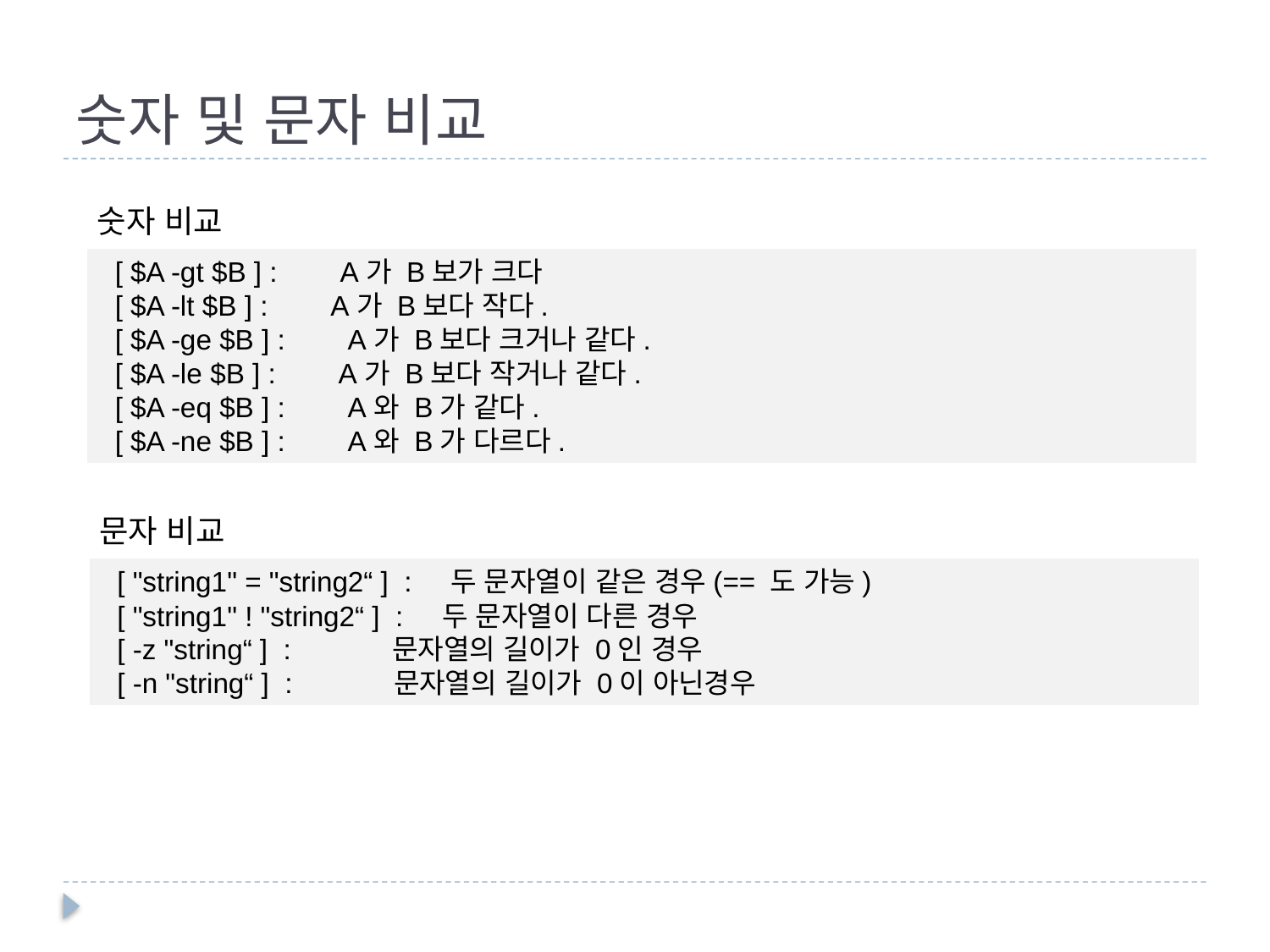

# 숫자 및 문자 비교
숫자 비교
  [ $A -gt $B ] :        A가 B보가 크다
  [ $A -lt $B ] :        A가 B보다 작다.
  [ $A -ge $B ] :        A가 B보다 크거나 같다.
  [ $A -le $B ] :        A가 B보다 작거나 같다.
  [ $A -eq $B ] :        A와 B가 같다.
  [ $A -ne $B ] :        A와 B가 다르다.
문자 비교
  [ "string1" = "string2“ ]  :    두 문자열이 같은 경우(== 도 가능)
  [ "string1" ! "string2“ ]  :    두 문자열이 다른 경우
  [ -z "string“ ]  :            문자열의 길이가 0인 경우
  [ -n "string“ ]  :            문자열의 길이가 0이 아닌경우